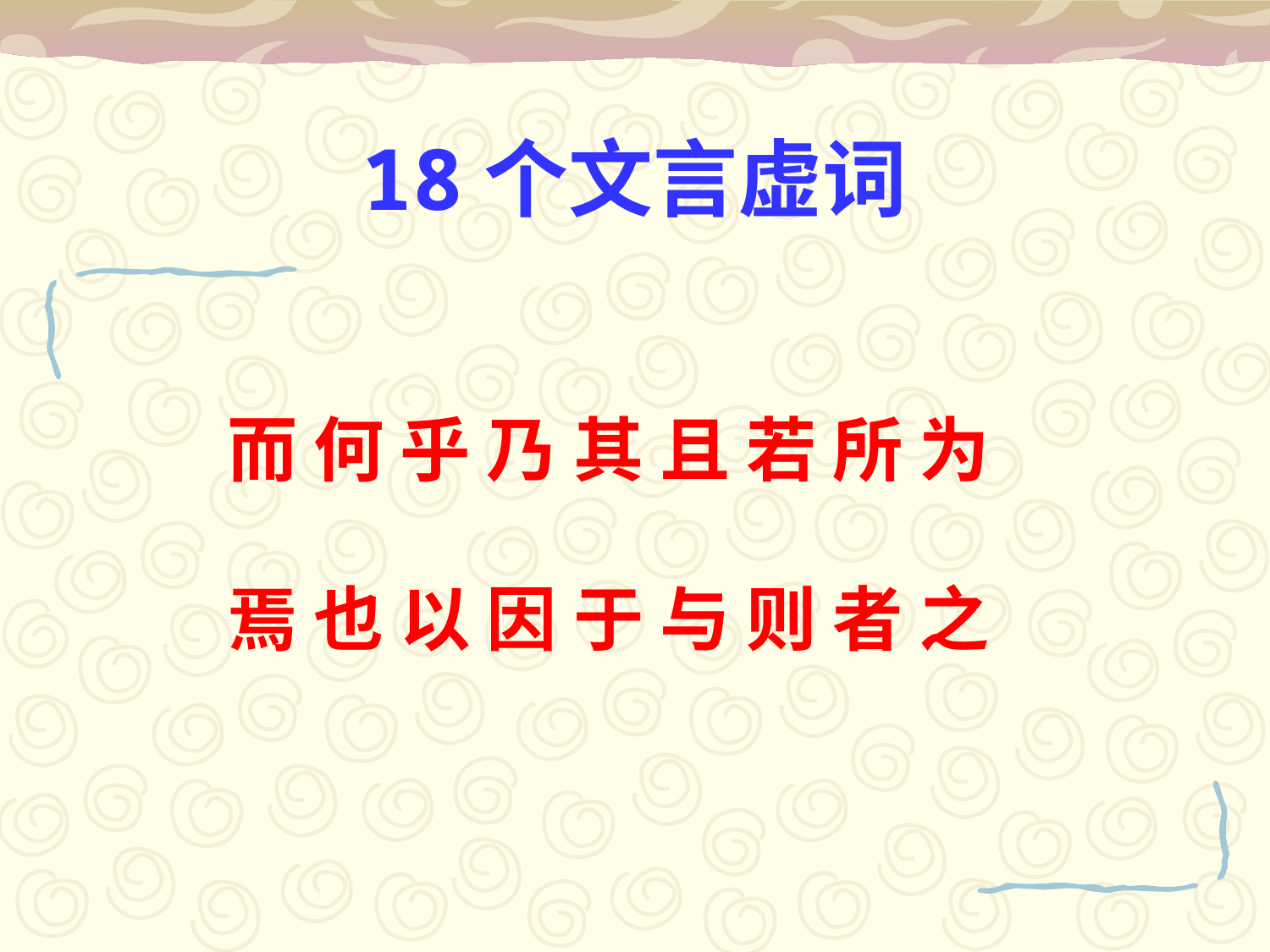

# 18个文言虚词
而 何 乎 乃 其 且 若 所 为

焉 也 以 因 于 与 则 者 之